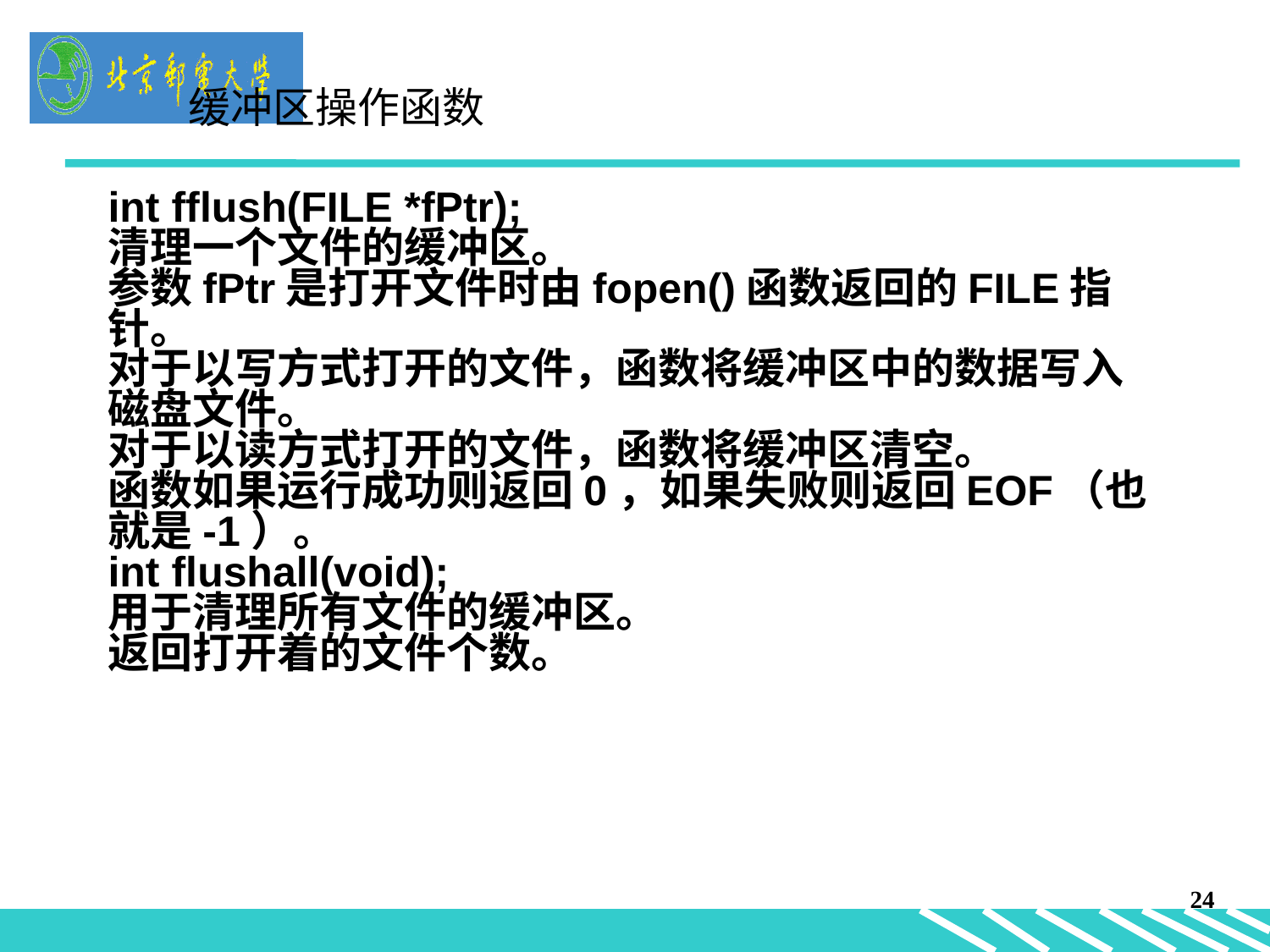

缓冲区操作函数
int fflush(FILE *fPtr);
清理一个文件的缓冲区。
参数fPtr是打开文件时由fopen()函数返回的FILE指针。
对于以写方式打开的文件，函数将缓冲区中的数据写入磁盘文件。
对于以读方式打开的文件，函数将缓冲区清空。
函数如果运行成功则返回0，如果失败则返回EOF（也就是-1）。
int flushall(void);
用于清理所有文件的缓冲区。
返回打开着的文件个数。

24